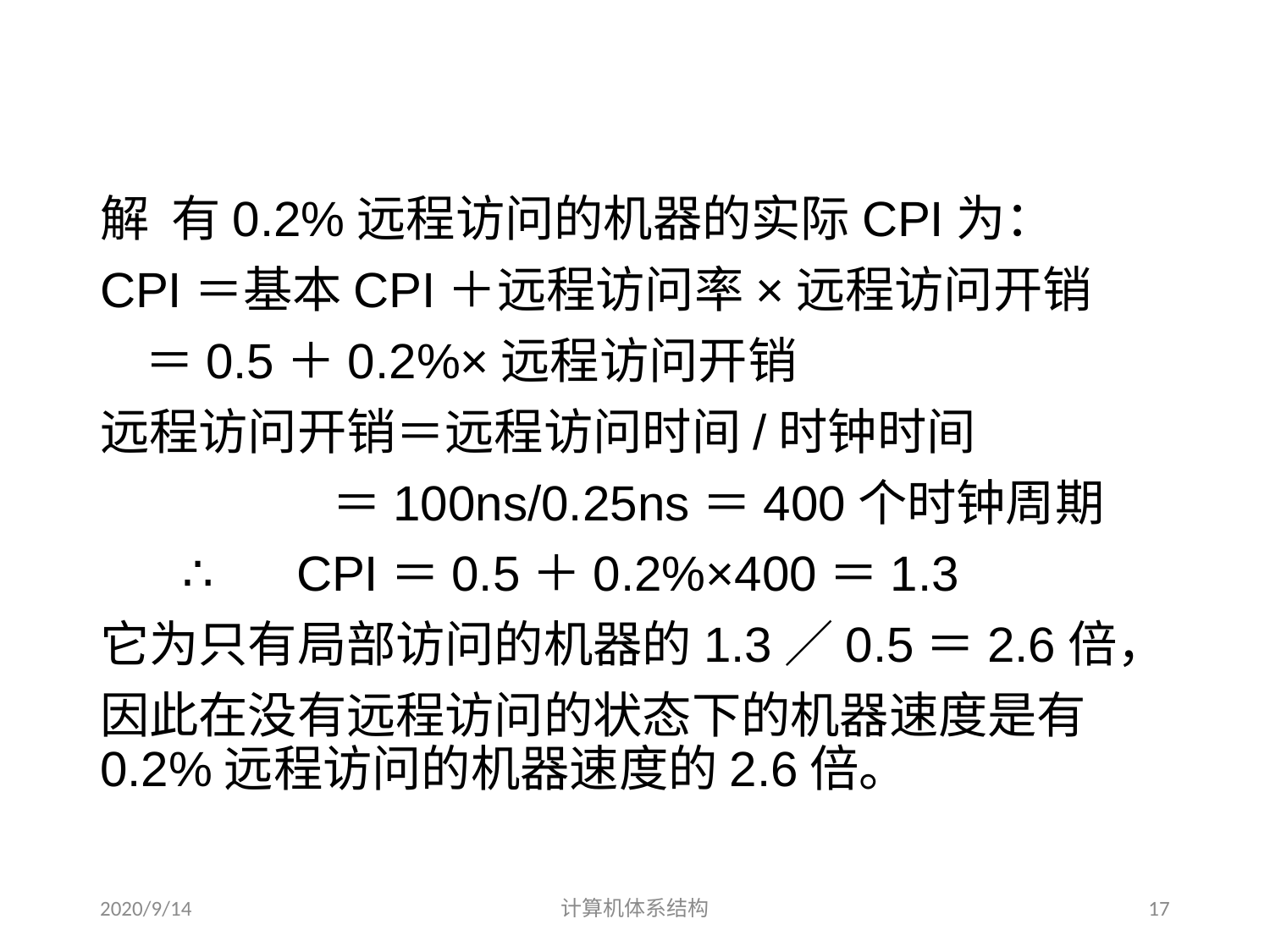

#
解  有0.2%远程访问的机器的实际CPI为：
CPI＝基本CPI＋远程访问率×远程访问开销
   ＝0.5＋0.2%×远程访问开销
远程访问开销＝远程访问时间/时钟时间
                    ＝100ns/0.25ns＝400个时钟周期
      ∴      CPI＝0.5＋0.2%×400＝1.3
它为只有局部访问的机器的1.3／0.5＝2.6倍，
因此在没有远程访问的状态下的机器速度是有0.2%远程访问的机器速度的2.6倍。
2020/9/14
计算机体系结构
17